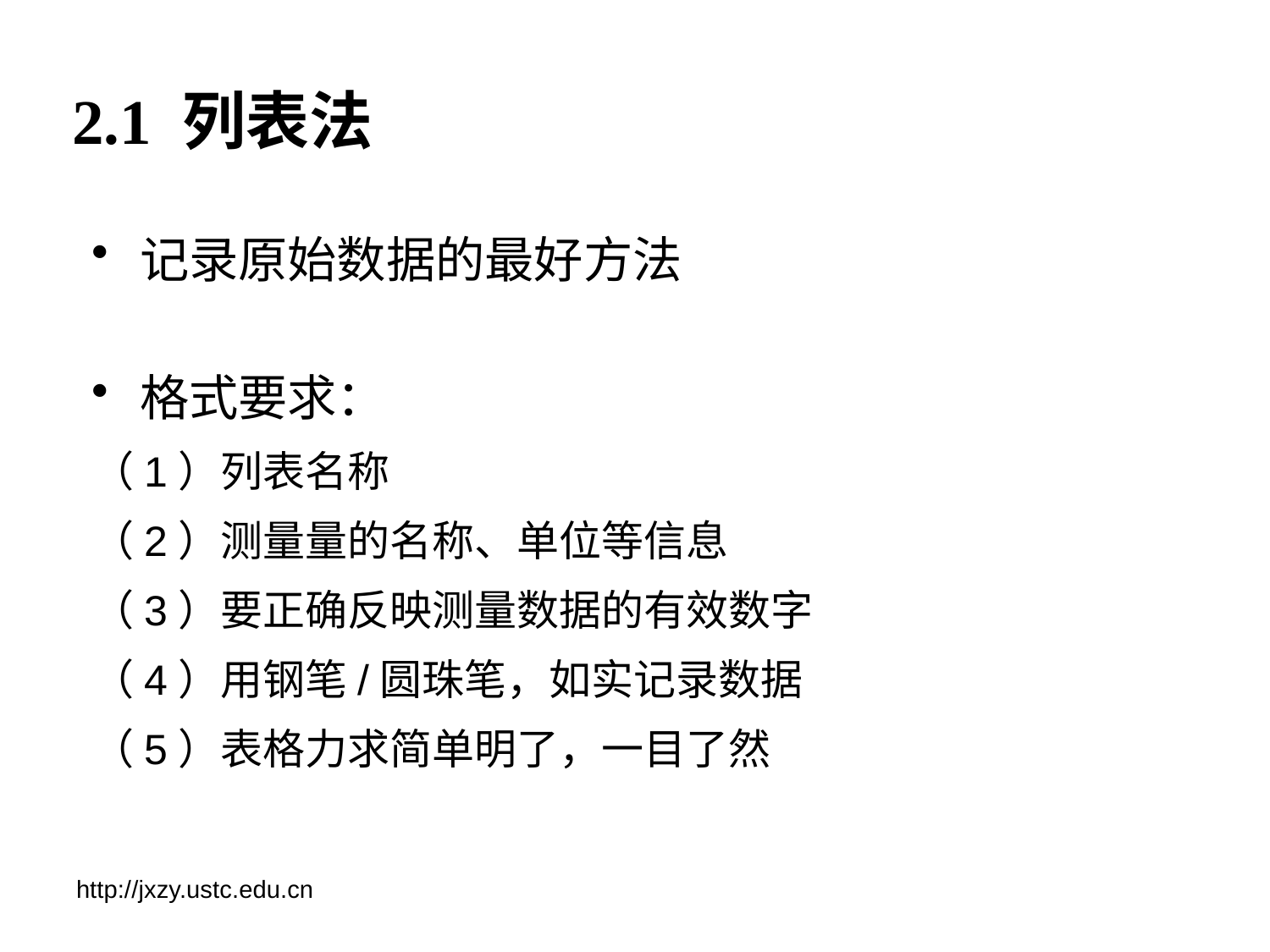

# 2.1 列表法
记录原始数据的最好方法

格式要求：
（1）列表名称
（2）测量量的名称、单位等信息
（3）要正确反映测量数据的有效数字
（4）用钢笔/圆珠笔，如实记录数据
（5）表格力求简单明了，一目了然
http://jxzy.ustc.edu.cn